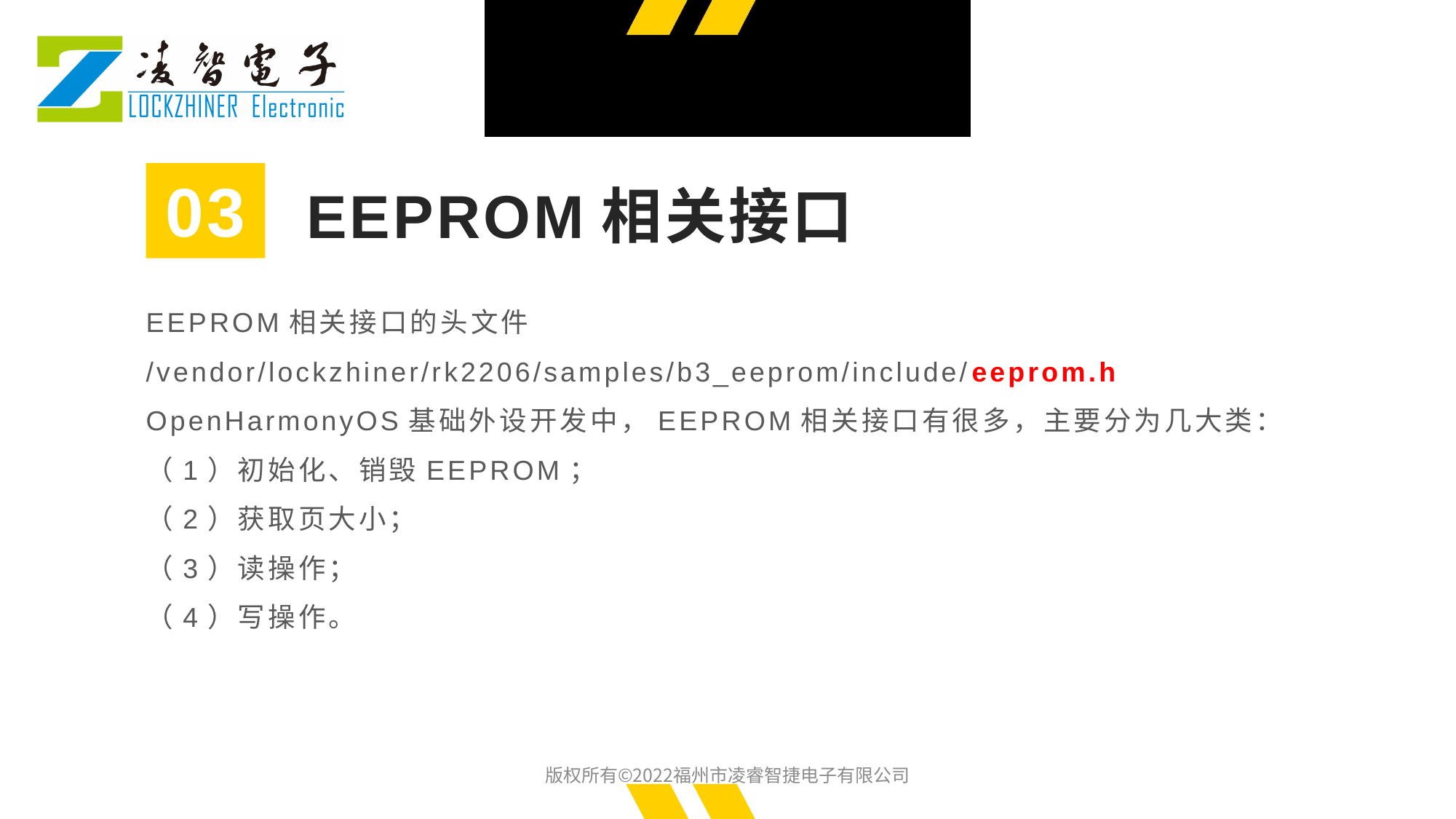

03
EEPROM相关接口
EEPROM相关接口的头文件
/vendor/lockzhiner/rk2206/samples/b3_eeprom/include/eeprom.h
OpenHarmonyOS基础外设开发中，EEPROM相关接口有很多，主要分为几大类：
（1）初始化、销毁EEPROM；
（2）获取页大小；
（3）读操作；
（4）写操作。
版权所有©2022福州市凌睿智捷电子有限公司
6